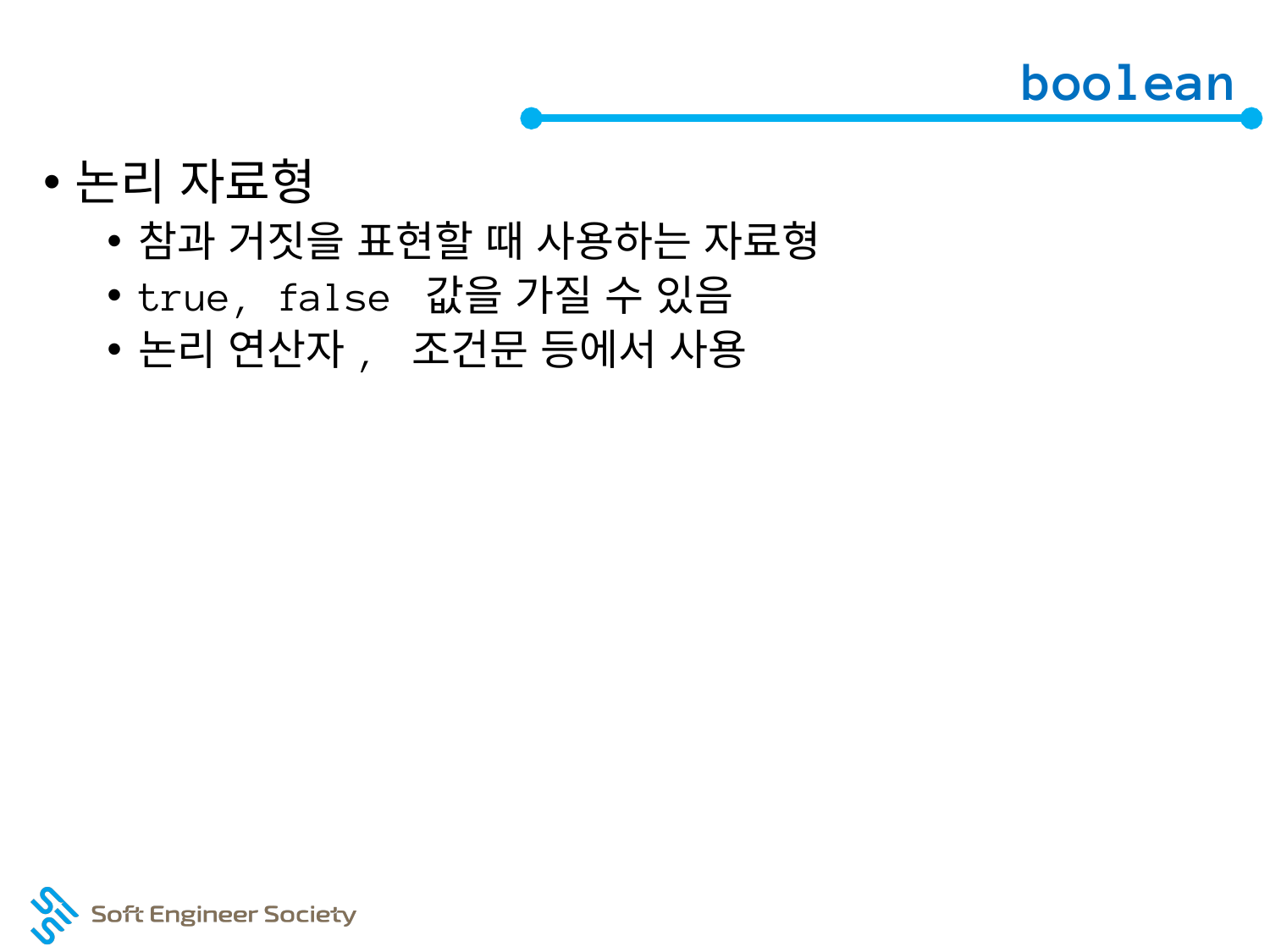

# boolean
논리 자료형
참과 거짓을 표현할 때 사용하는 자료형
true, false 값을 가질 수 있음
논리 연산자, 조건문 등에서 사용